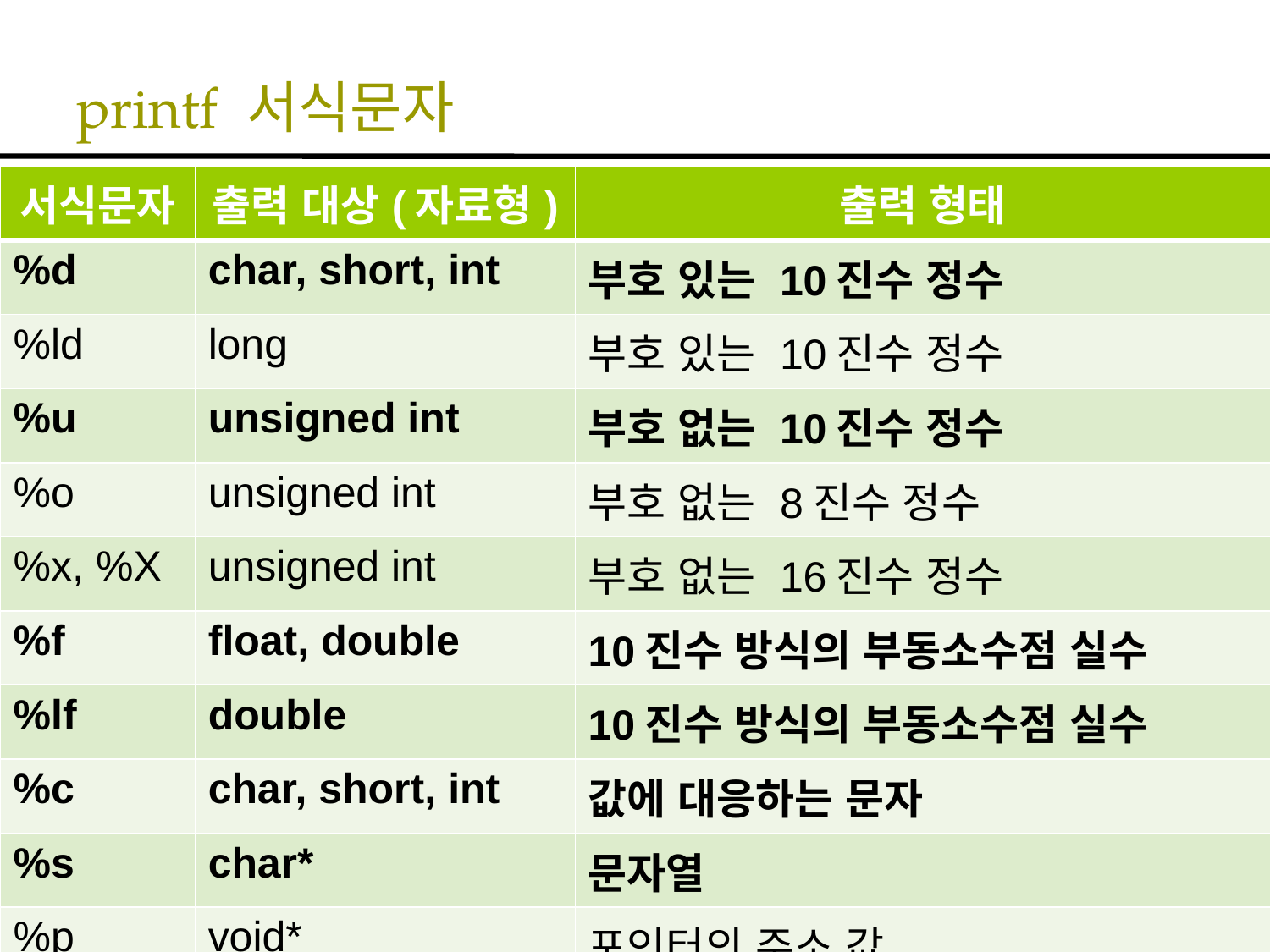

# printf 서식문자
| 서식문자 | 출력 대상(자료형) | 출력 형태 |
| --- | --- | --- |
| %d | char, short, int | 부호 있는 10진수 정수 |
| %ld | long | 부호 있는 10진수 정수 |
| %u | unsigned int | 부호 없는 10진수 정수 |
| %o | unsigned int | 부호 없는 8진수 정수 |
| %x, %X | unsigned int | 부호 없는 16진수 정수 |
| %f | float, double | 10진수 방식의 부동소수점 실수 |
| %lf | double | 10진수 방식의 부동소수점 실수 |
| %c | char, short, int | 값에 대응하는 문자 |
| %s | char\* | 문자열 |
| %p | void\* | 포인터의 주소 값 |
| %% | % | % 문자 한 개만 출력 |